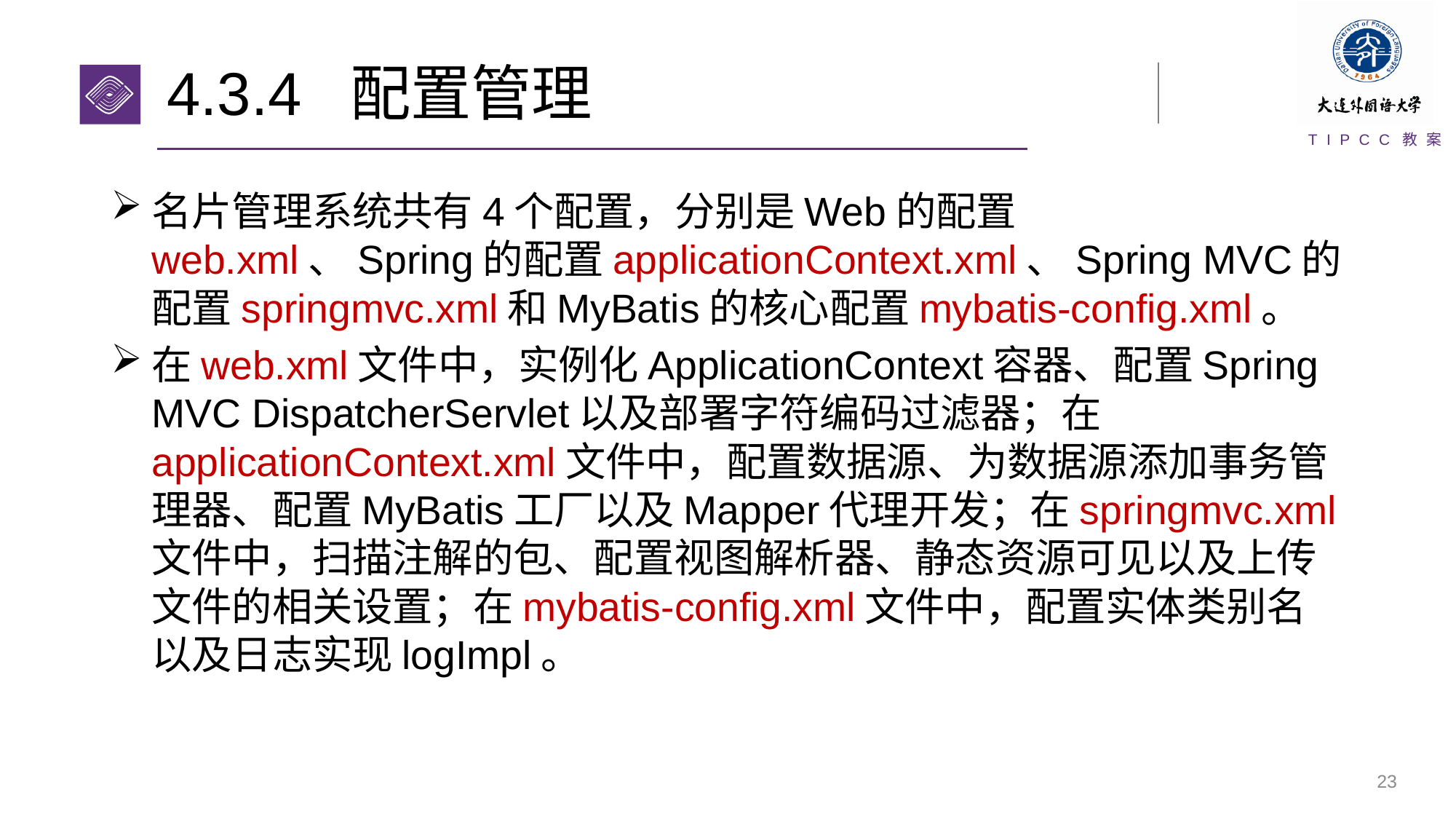

# 4.3.4  配置管理
名片管理系统共有4个配置，分别是Web的配置web.xml、Spring的配置applicationContext.xml、Spring MVC的配置springmvc.xml和MyBatis的核心配置mybatis-config.xml。
在web.xml文件中，实例化ApplicationContext容器、配置Spring MVC DispatcherServlet以及部署字符编码过滤器；在applicationContext.xml文件中，配置数据源、为数据源添加事务管理器、配置MyBatis工厂以及Mapper代理开发；在springmvc.xml文件中，扫描注解的包、配置视图解析器、静态资源可见以及上传文件的相关设置；在mybatis-config.xml文件中，配置实体类别名以及日志实现logImpl。

23